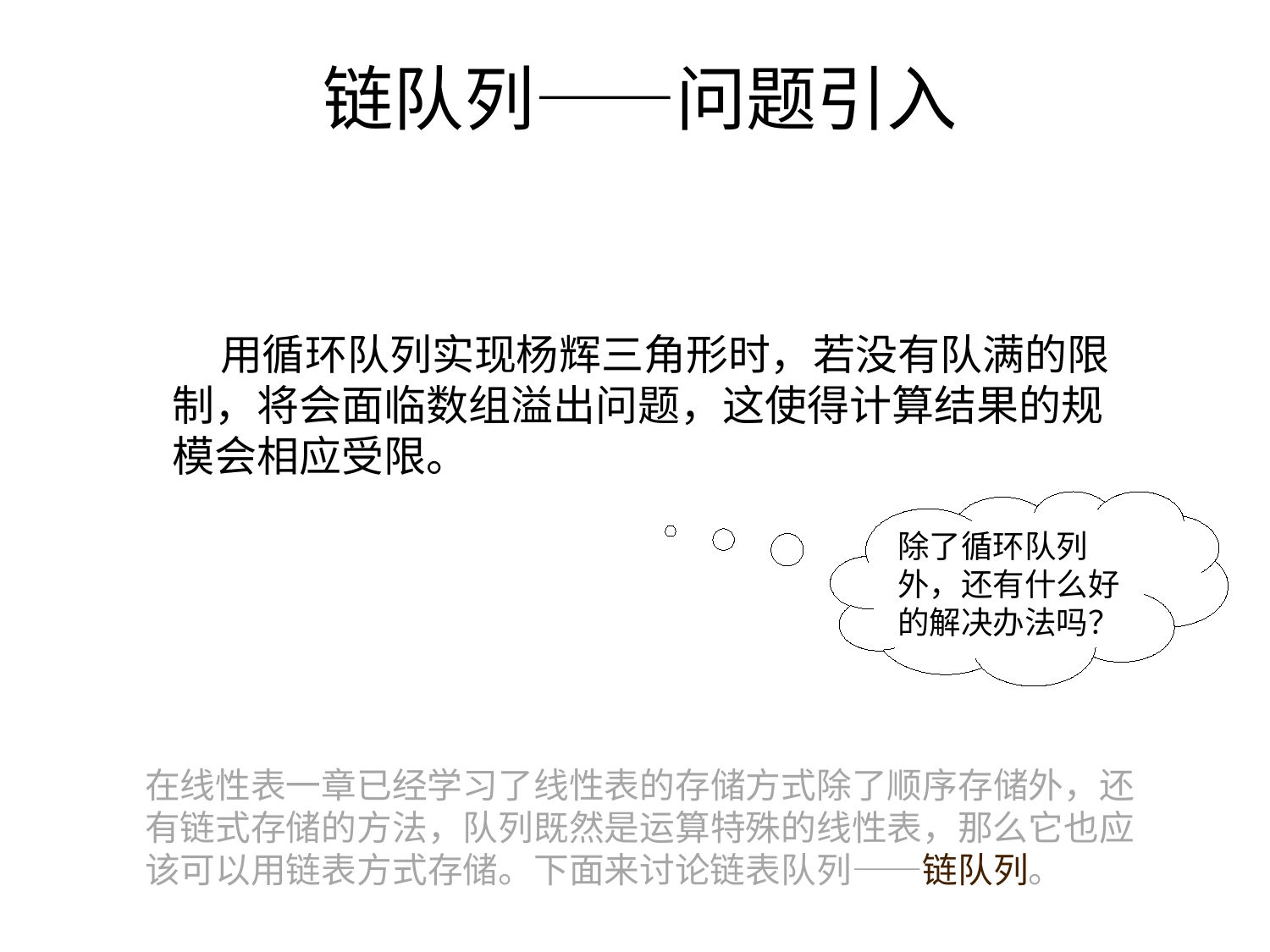

# 链队列——问题引入
    用循环队列实现杨辉三角形时，若没有队满的限制，将会面临数组溢出问题，这使得计算结果的规模会相应受限。
除了循环队列外，还有什么好的解决办法吗？
在线性表一章已经学习了线性表的存储方式除了顺序存储外，还有链式存储的方法，队列既然是运算特殊的线性表，那么它也应该可以用链表方式存储。下面来讨论链表队列——链队列。
143